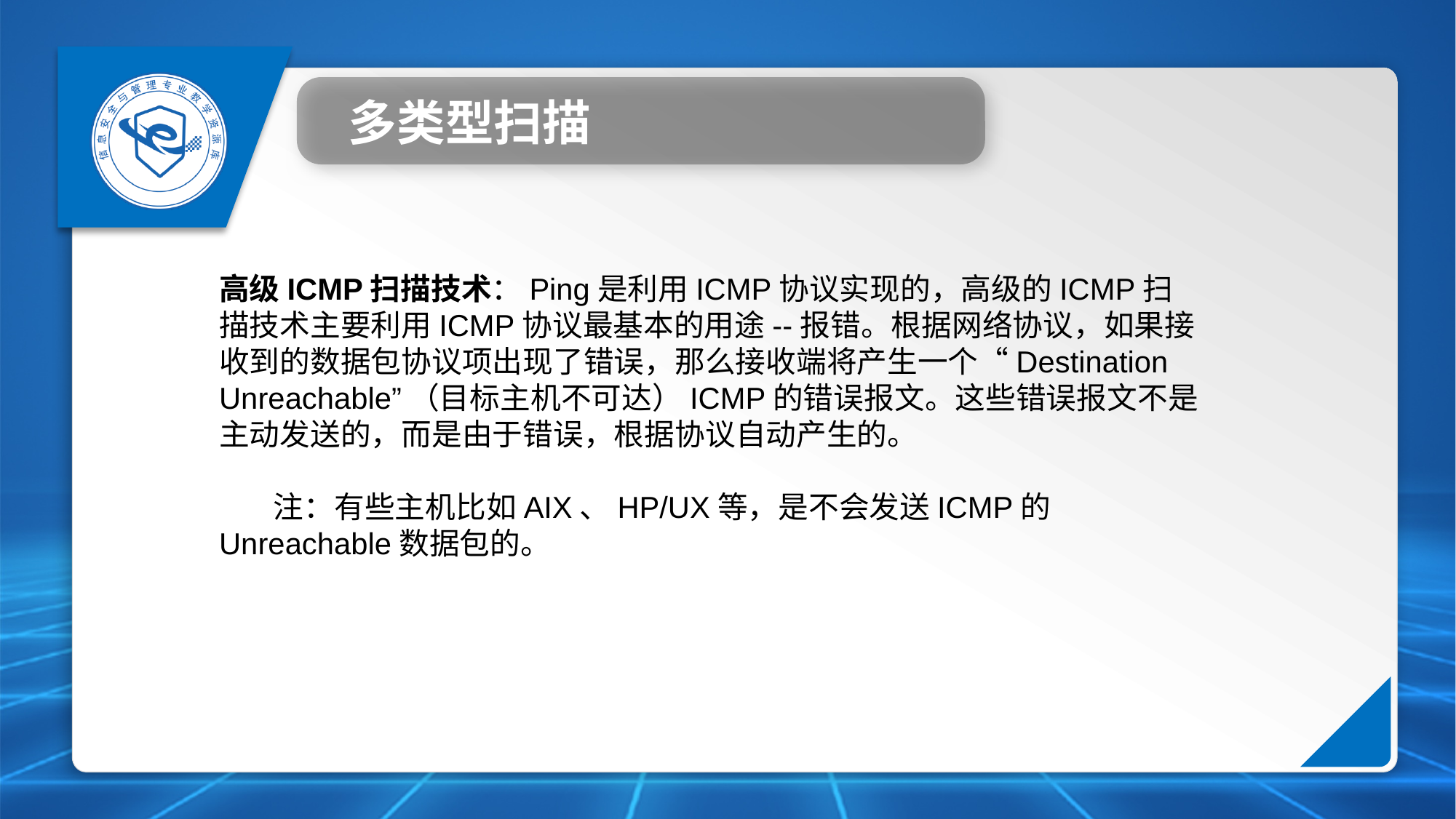

多类型扫描
高级ICMP扫描技术：Ping是利用ICMP协议实现的，高级的ICMP扫描技术主要利用ICMP协议最基本的用途--报错。根据网络协议，如果接收到的数据包协议项出现了错误，那么接收端将产生一个“Destination Unreachable”（目标主机不可达）ICMP的错误报文。这些错误报文不是主动发送的，而是由于错误，根据协议自动产生的。
       注：有些主机比如AIX、HP/UX等，是不会发送ICMP的Unreachable数据包的。